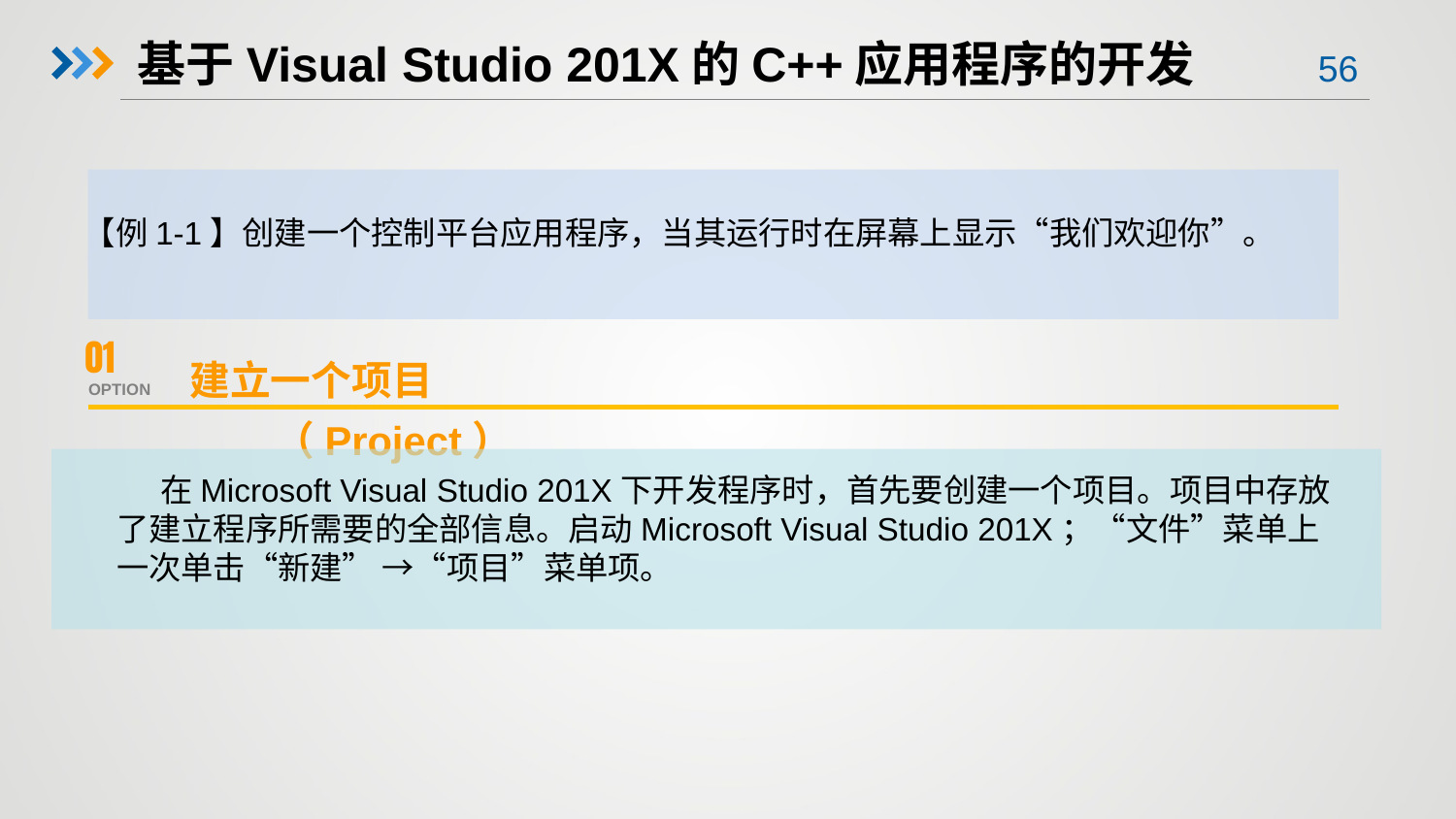

基于Visual Studio 201X的C++应用程序的开发

【例1-1】创建一个控制平台应用程序，当其运行时在屏幕上显示“我们欢迎你”。
建立一个项目（Project）
01
OPTION

在Microsoft Visual Studio 201X下开发程序时，首先要创建一个项目。项目中存放了建立程序所需要的全部信息。启动Microsoft Visual Studio 201X；“文件”菜单上一次单击“新建” →“项目”菜单项。